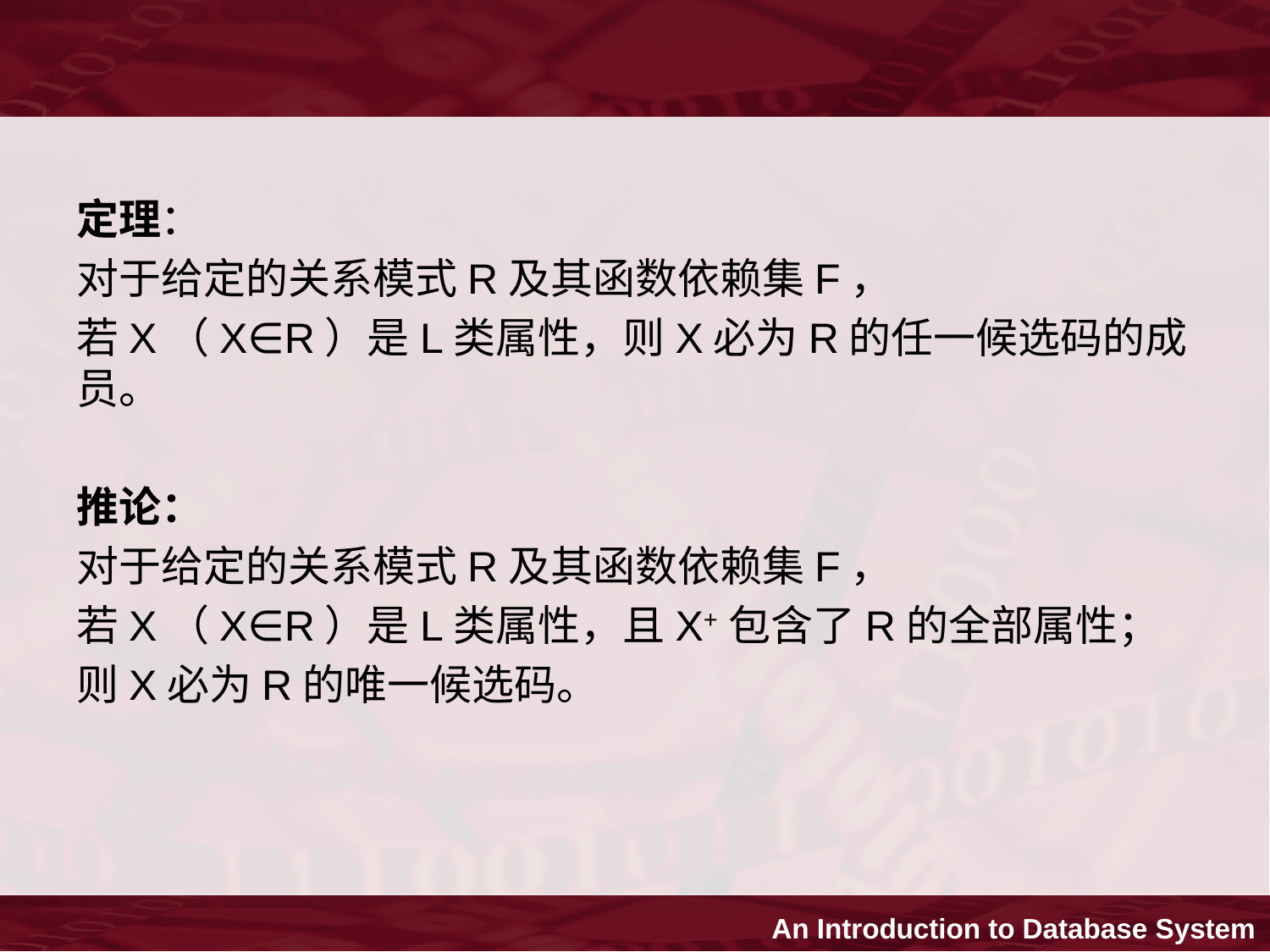

#
定理：
对于给定的关系模式R及其函数依赖集F，
若X（X∈R）是L类属性，则X必为R的任一候选码的成员。

推论：
对于给定的关系模式R及其函数依赖集F，
若X（X∈R）是L类属性，且X+包含了R的全部属性；
则X必为R的唯一候选码。